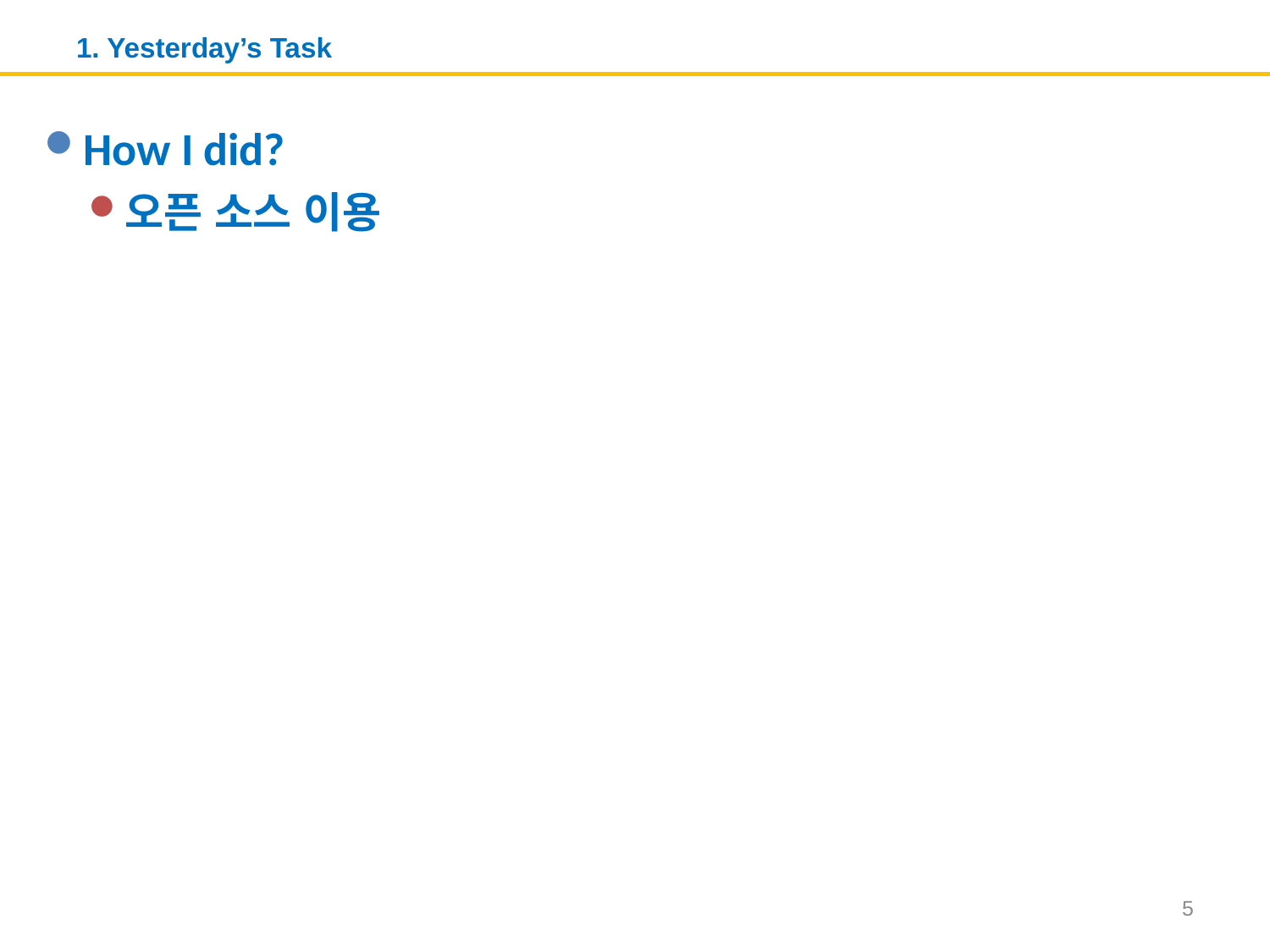

# 1. Yesterday’s Task
How I did?
오픈 소스 이용

5